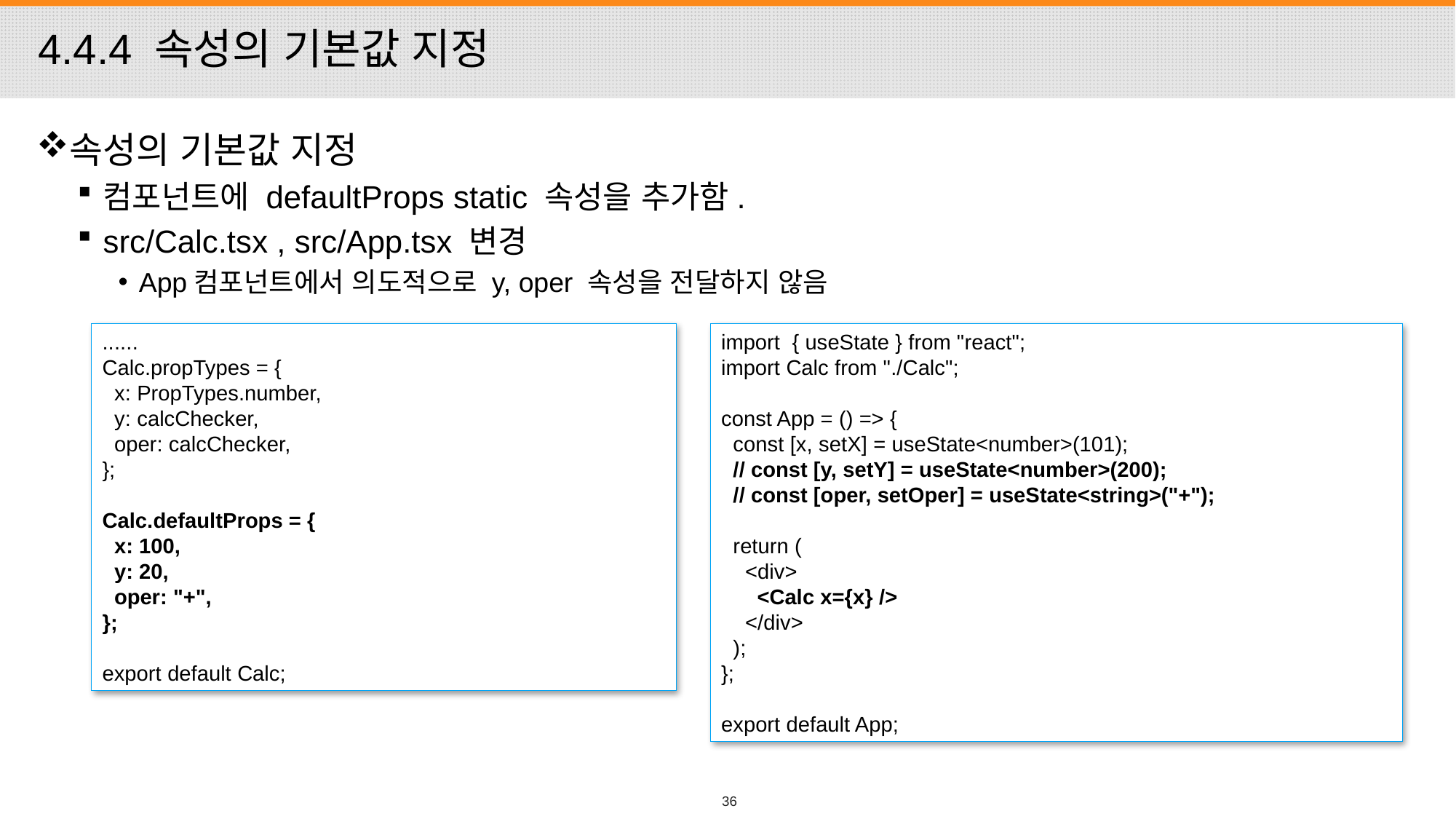

# 4.4.4 속성의 기본값 지정
속성의 기본값 지정
컴포넌트에 defaultProps static 속성을 추가함.
src/Calc.tsx , src/App.tsx 변경
App컴포넌트에서 의도적으로 y, oper 속성을 전달하지 않음

......
Calc.propTypes = {
  x: PropTypes.number,
  y: calcChecker,
  oper: calcChecker,
};

Calc.defaultProps = {
  x: 100,
  y: 20,
  oper: "+",
};

export default Calc;
import  { useState } from "react";
import Calc from "./Calc";

const App = () => {
  const [x, setX] = useState<number>(101);
  // const [y, setY] = useState<number>(200);
  // const [oper, setOper] = useState<string>("+");

  return (
    <div>
      <Calc x={x} />
    </div>
  );
};

export default App;